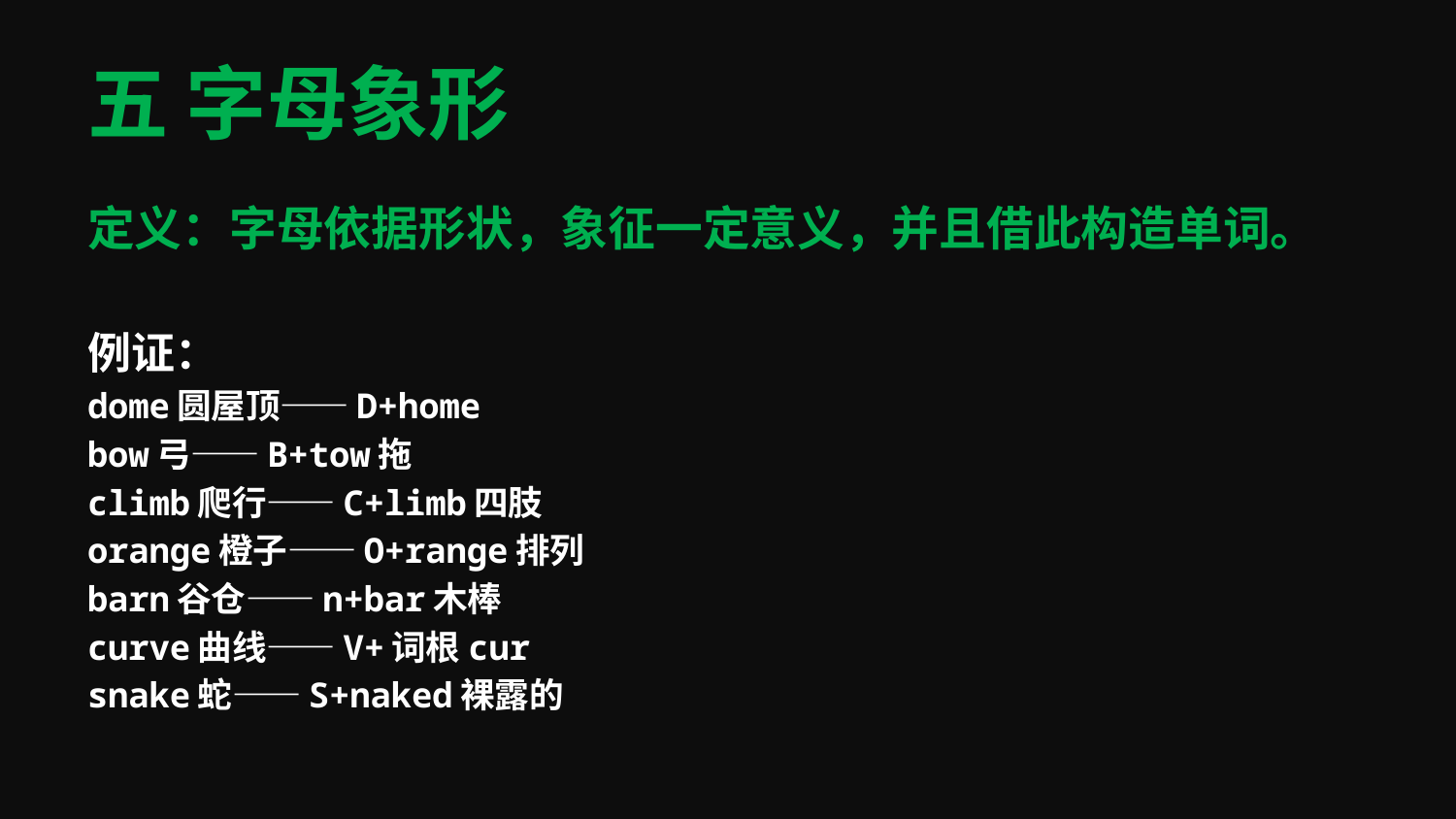

# 五 字母象形
定义：字母依据形状，象征一定意义，并且借此构造单词。

例证：
dome圆屋顶——D+home
bow弓——B+tow拖
climb爬行——C+limb四肢
orange橙子——O+range排列
barn谷仓——n+bar木棒
curve曲线——V+词根cur
snake蛇——S+naked裸露的